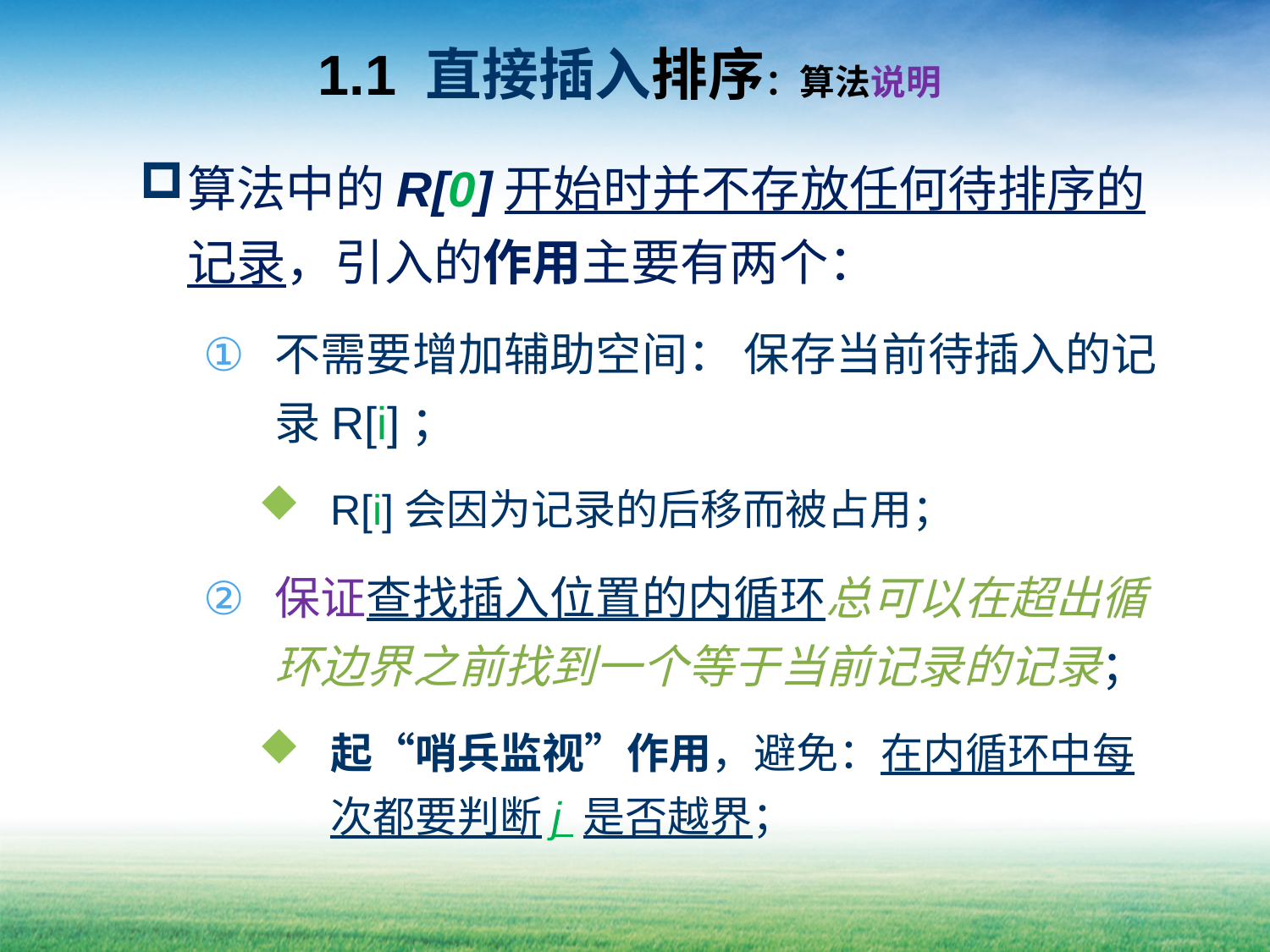

# 1.1 直接插入排序：算法说明
算法中的R[0]开始时并不存放任何待排序的记录，引入的作用主要有两个：
不需要增加辅助空间： 保存当前待插入的记录R[i]；
R[i]会因为记录的后移而被占用；
保证查找插入位置的内循环总可以在超出循环边界之前找到一个等于当前记录的记录；
起“哨兵监视”作用，避免：在内循环中每次都要判断j 是否越界；